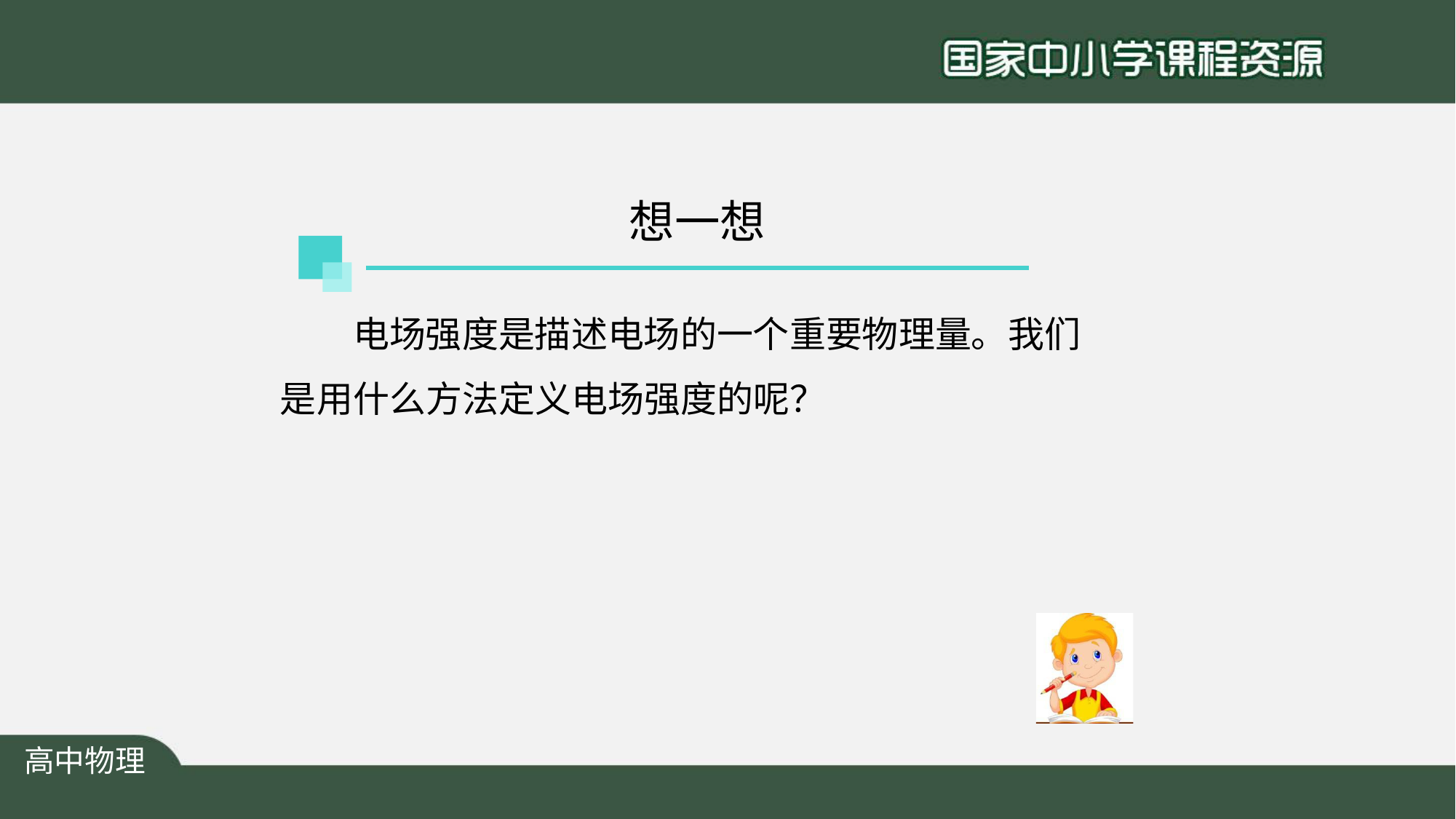

想一想

电场强度是描述电场的一个重要物理量。我们 是用什么方法定义电场强度的呢？

高中物理